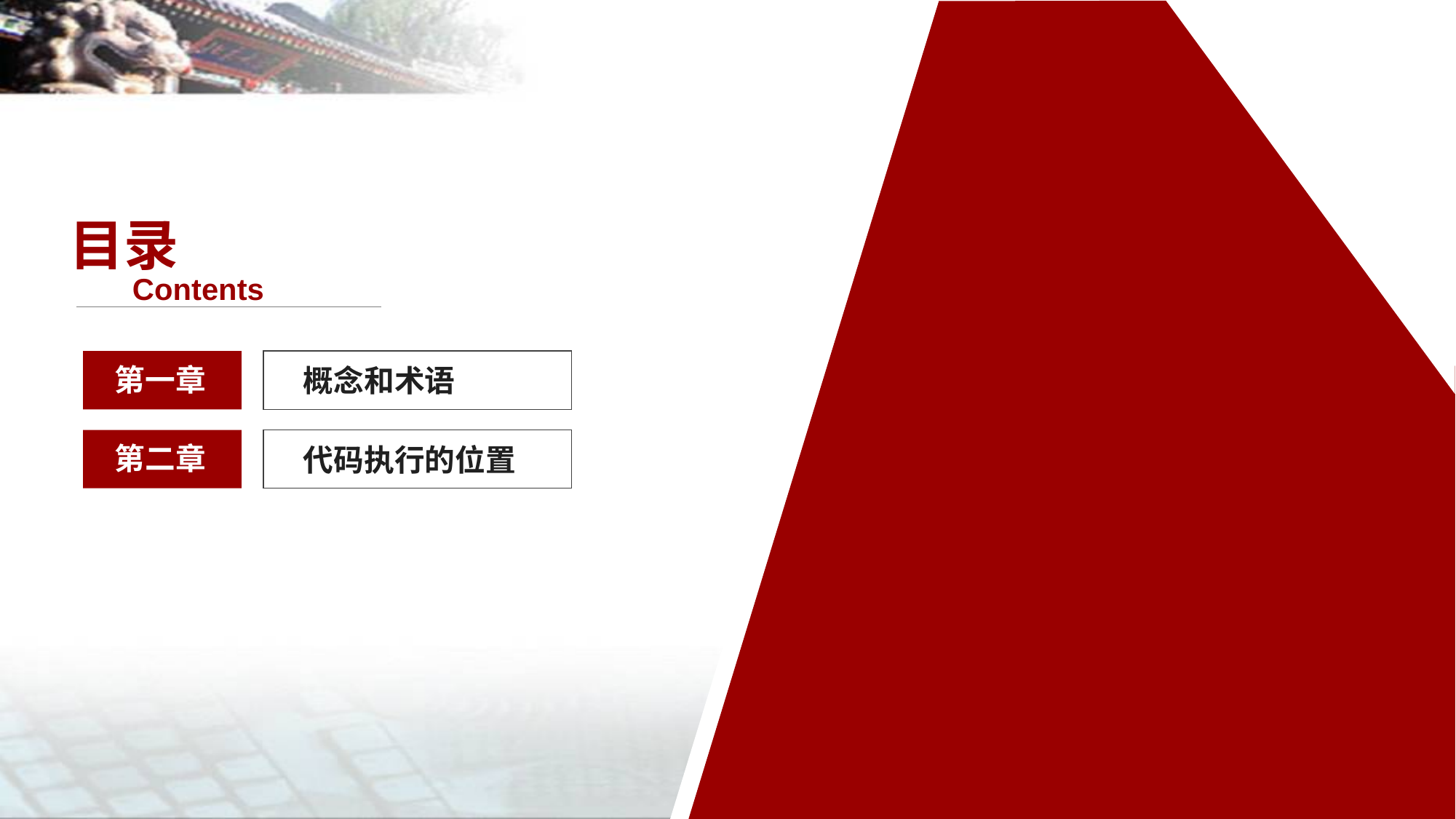

目录
Contents

第一章
概念和术语

第二章
代码执行的位置
2